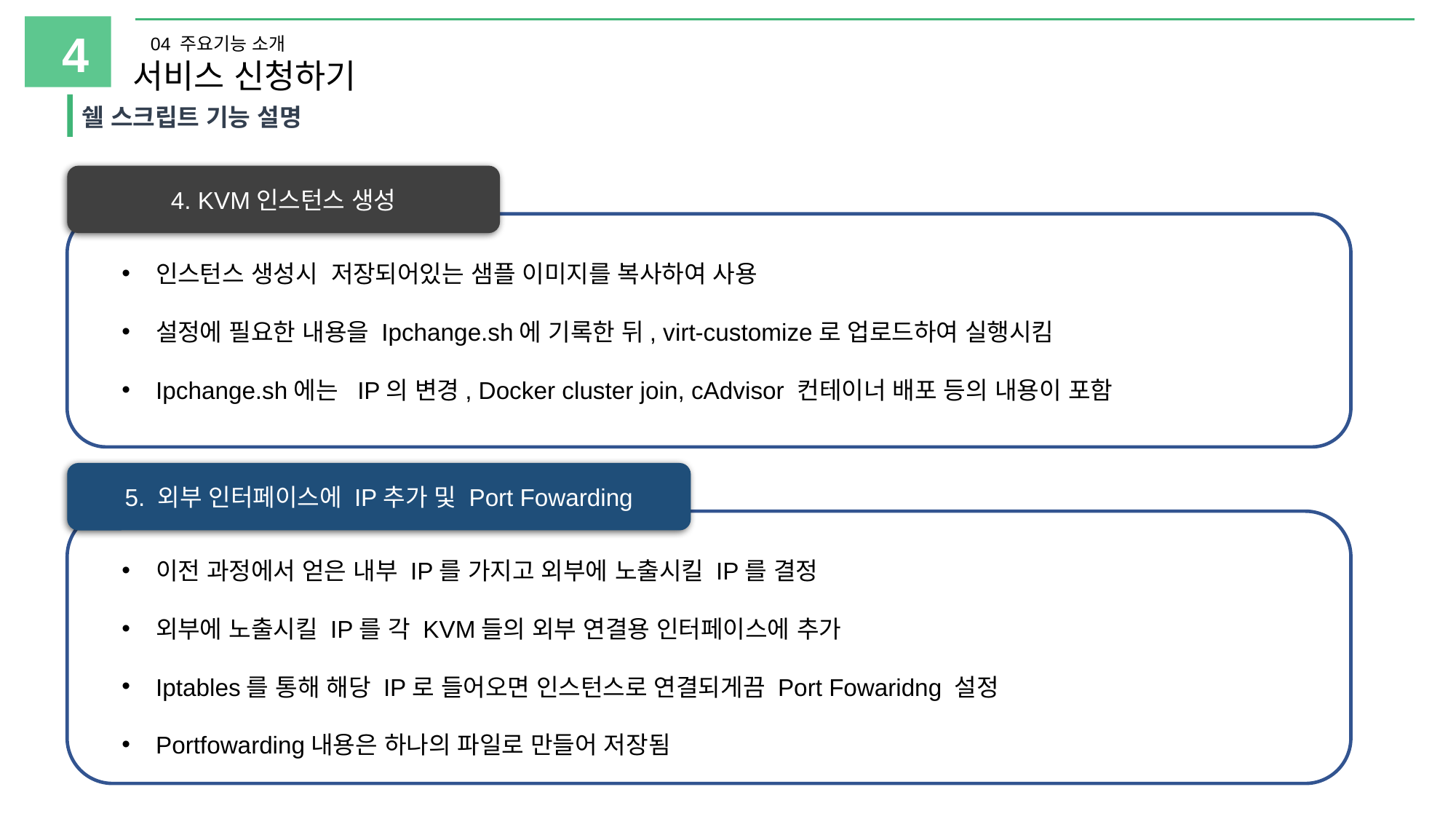

4
04 주요기능 소개
서비스 신청하기

쉘 스크립트 기능 설명
4. KVM인스턴스 생성

인스턴스 생성시  저장되어있는 샘플 이미지를 복사하여 사용

설정에 필요한 내용을 Ipchange.sh에 기록한 뒤, virt-customize로 업로드하여 실행시킴

Ipchange.sh에는  IP의 변경, Docker cluster join, cAdvisor 컨테이너 배포 등의 내용이 포함
5. 외부 인터페이스에 IP추가 및 Port Fowarding

이전 과정에서 얻은 내부 IP를 가지고 외부에 노출시킬 IP를 결정

외부에 노출시킬 IP를 각 KVM들의 외부 연결용 인터페이스에 추가

Iptables를 통해 해당 IP로 들어오면 인스턴스로 연결되게끔 Port Fowaridng 설정

Portfowarding내용은 하나의 파일로 만들어 저장됨